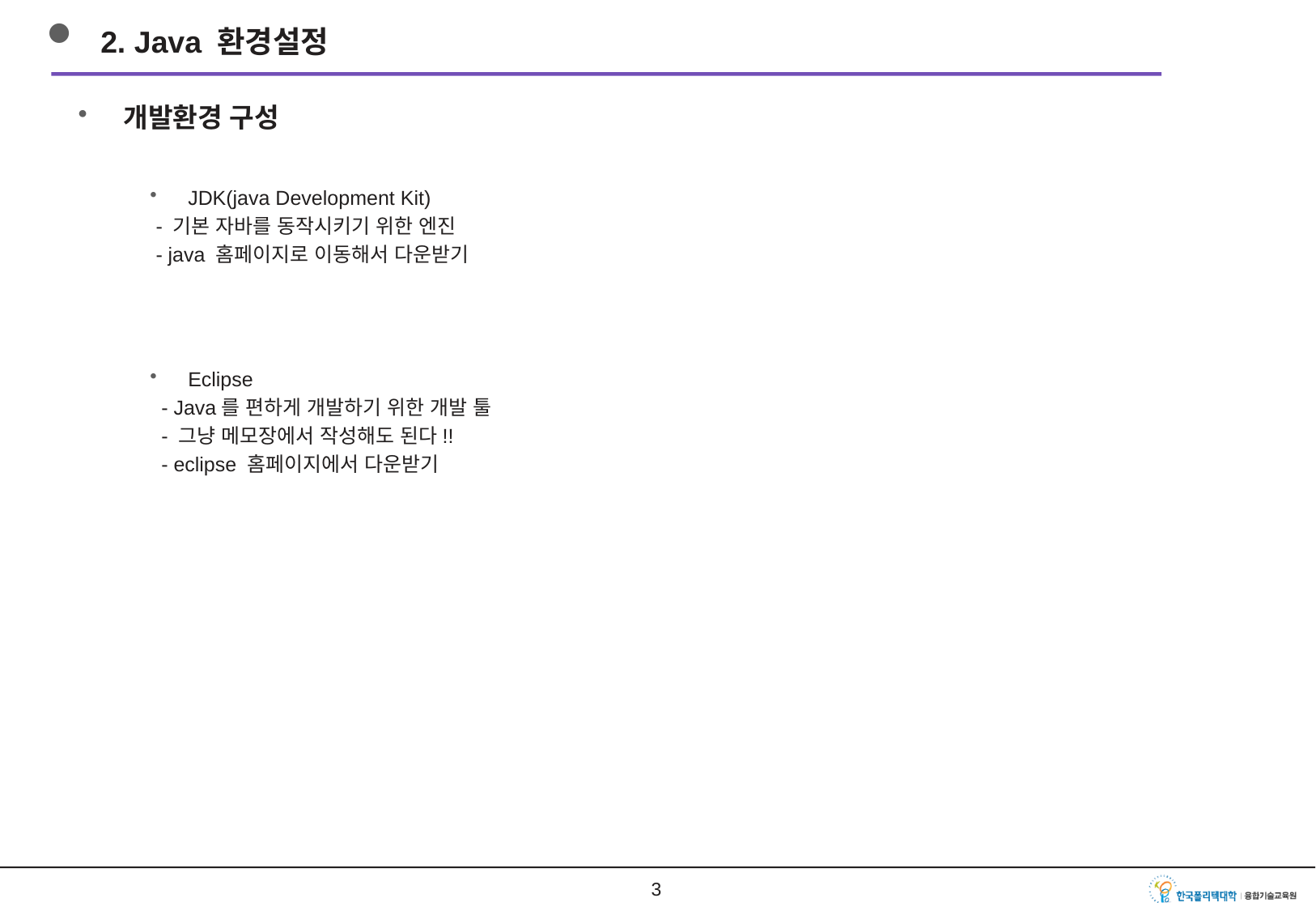

2. Java 환경설정
개발환경 구성

JDK(java Development Kit)
 - 기본 자바를 동작시키기 위한 엔진
 - java 홈페이지로 이동해서 다운받기

Eclipse
  - Java를 편하게 개발하기 위한 개발 툴
  - 그냥 메모장에서 작성해도 된다!!
  - eclipse 홈페이지에서 다운받기
3